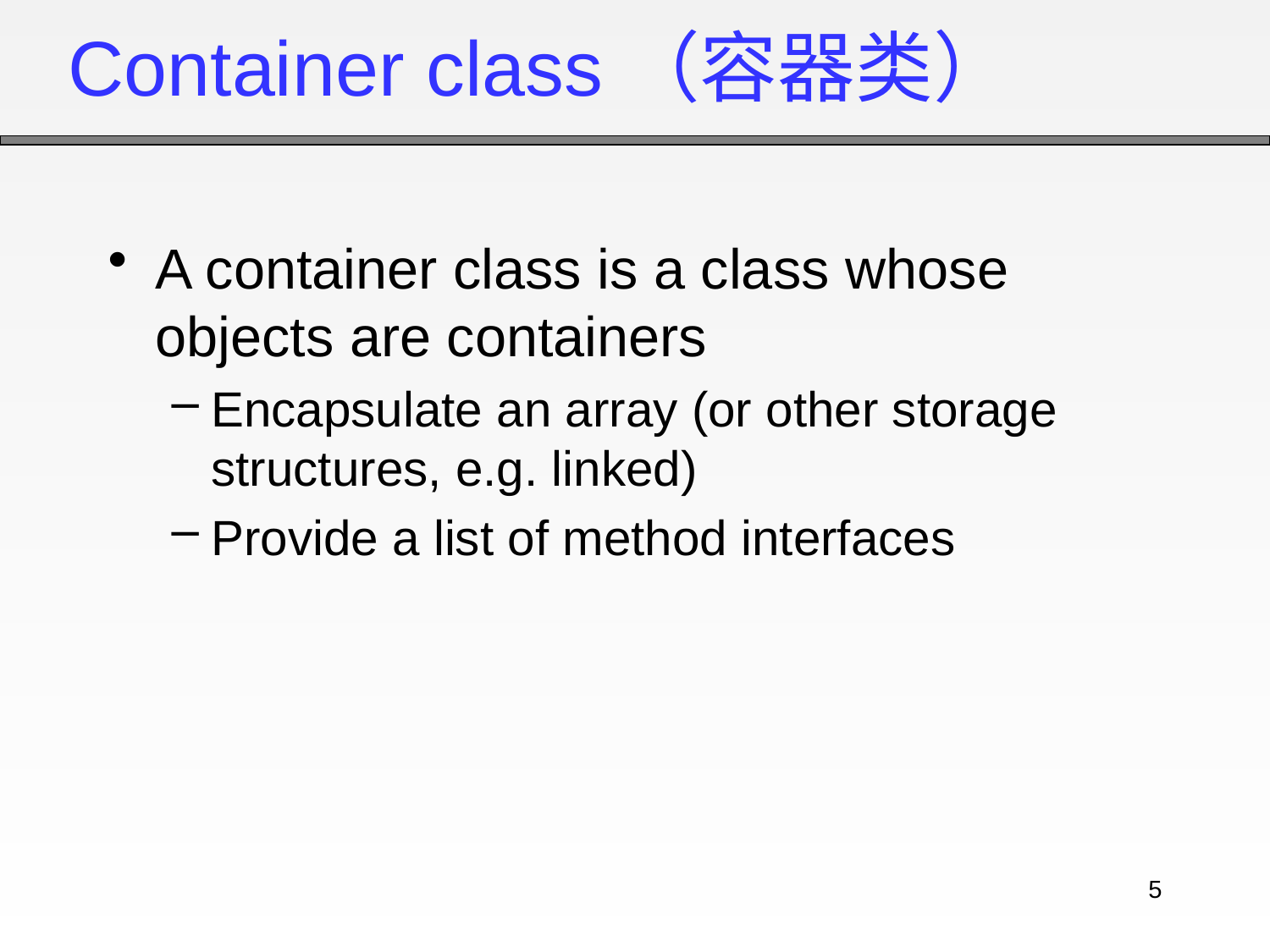

# Container class（容器类）
A container class is a class whose objects are containers
Encapsulate an array (or other storage structures, e.g. linked)
Provide a list of method interfaces

5